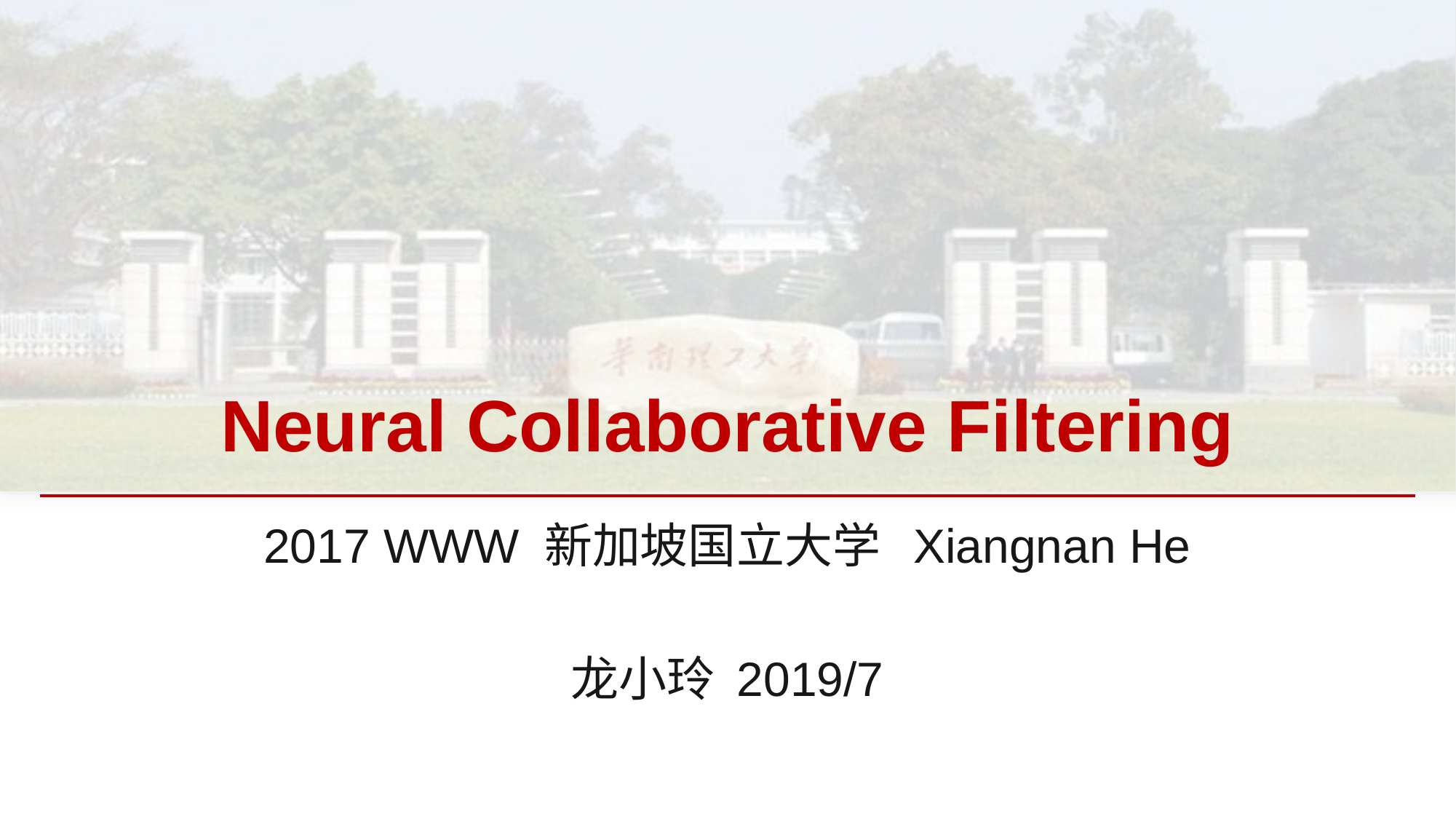

# Neural Collaborative Filtering
2017 WWW 新加坡国立大学  Xiangnan He

龙小玲 2019/7